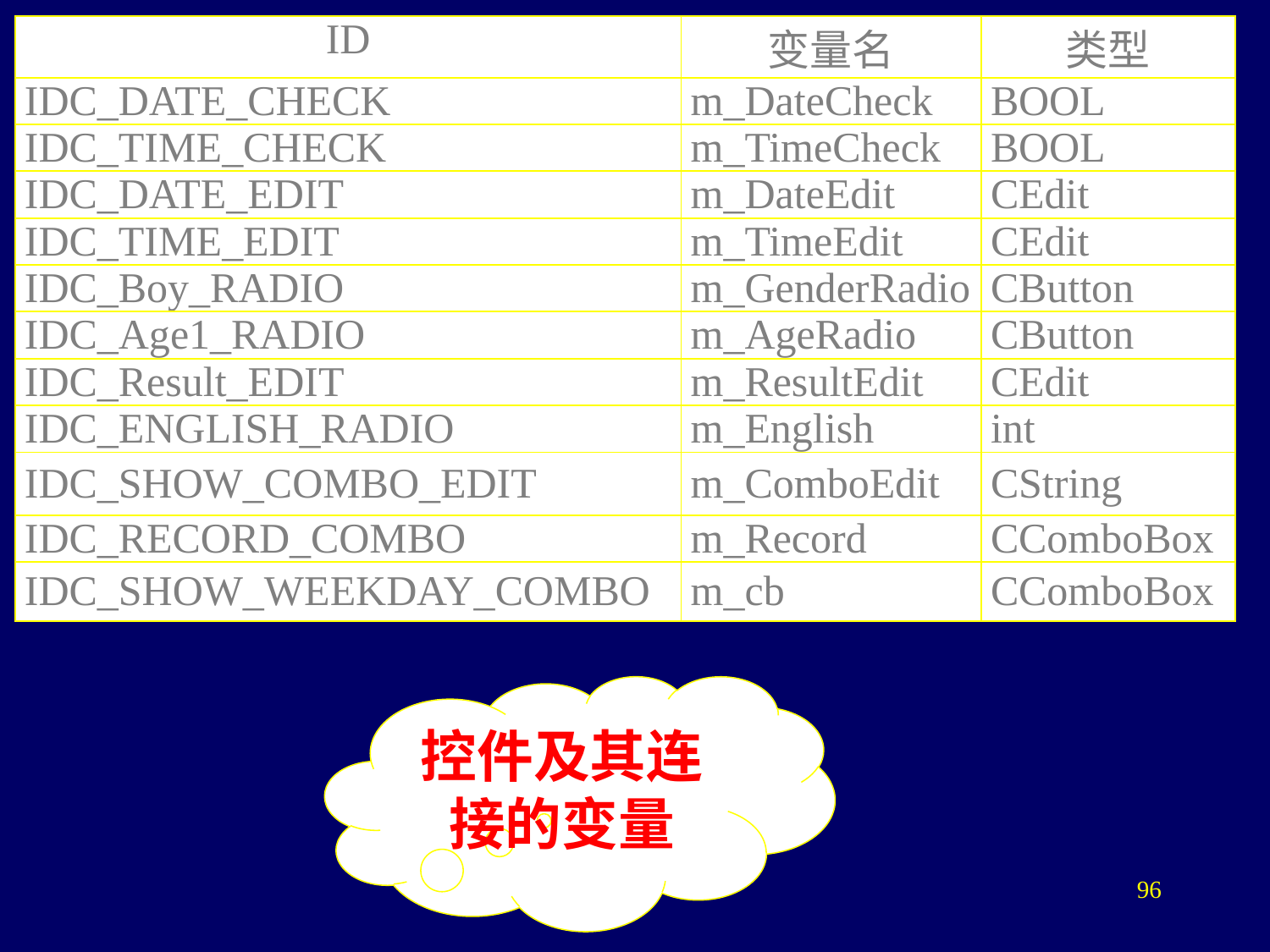

| ID | 变量名 | 类型 |
| --- | --- | --- |
| IDC\_DATE\_CHECK | m\_DateCheck | BOOL |
| IDC\_TIME\_CHECK | m\_TimeCheck | BOOL |
| IDC\_DATE\_EDIT | m\_DateEdit | CEdit |
| IDC\_TIME\_EDIT | m\_TimeEdit | CEdit |
| IDC\_Boy\_RADIO | m\_GenderRadio | CButton |
| IDC\_Age1\_RADIO | m\_AgeRadio | CButton |
| IDC\_Result\_EDIT | m\_ResultEdit | CEdit |
| IDC\_ENGLISH\_RADIO | m\_English | int |
| IDC\_SHOW\_COMBO\_EDIT | m\_ComboEdit | CString |
| IDC\_RECORD\_COMBO | m\_Record | CComboBox |
| IDC\_SHOW\_WEEKDAY\_COMBO | m\_cb | CComboBox |
控件及其连接的变量
96